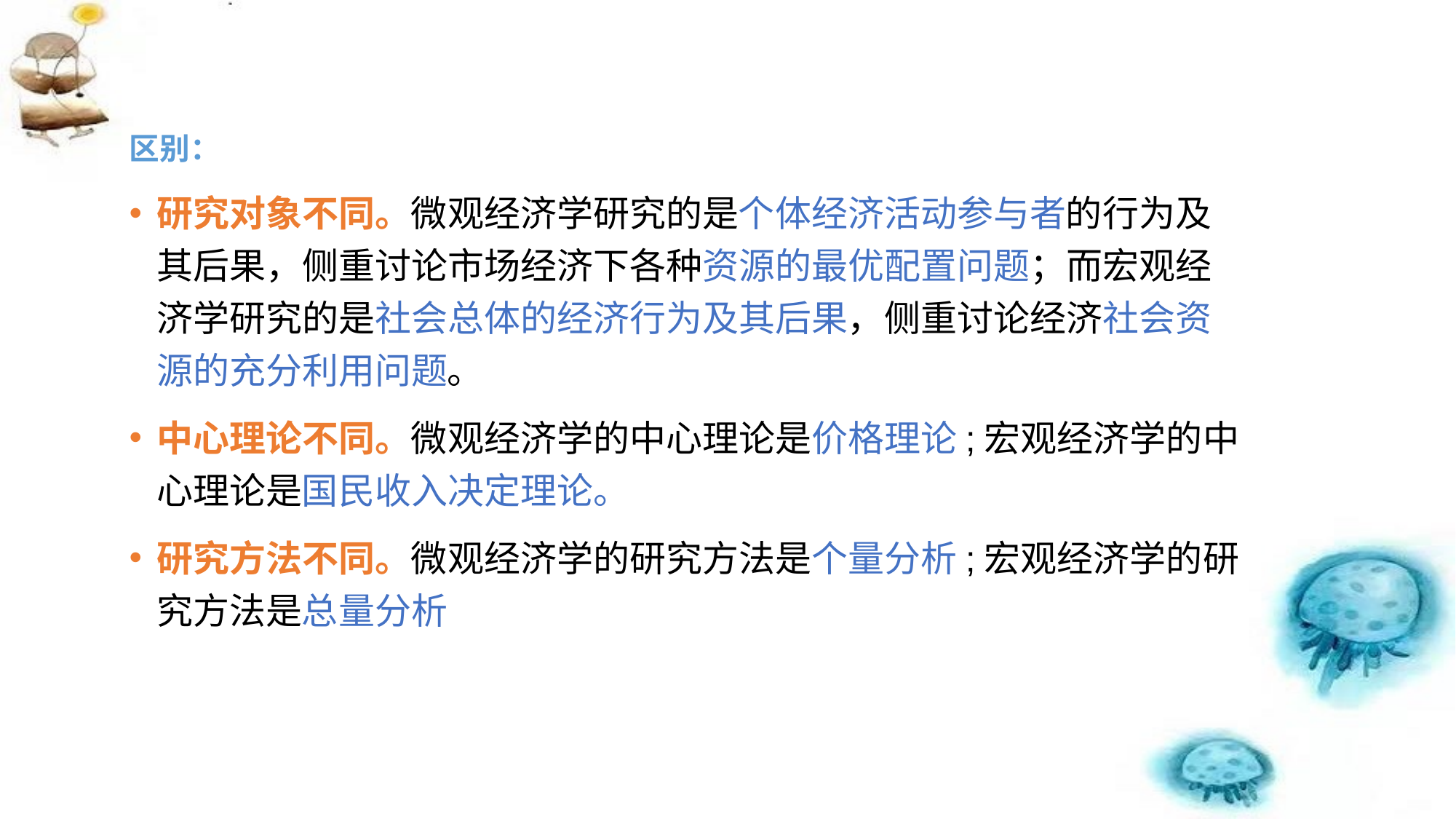

区别：
研究对象不同。微观经济学研究的是个体经济活动参与者的行为及其后果，侧重讨论市场经济下各种资源的最优配置问题；而宏观经济学研究的是社会总体的经济行为及其后果，侧重讨论经济社会资源的充分利用问题。
中心理论不同。微观经济学的中心理论是价格理论;宏观经济学的中心理论是国民收入决定理论。
研究方法不同。微观经济学的研究方法是个量分析;宏观经济学的研究方法是总量分析